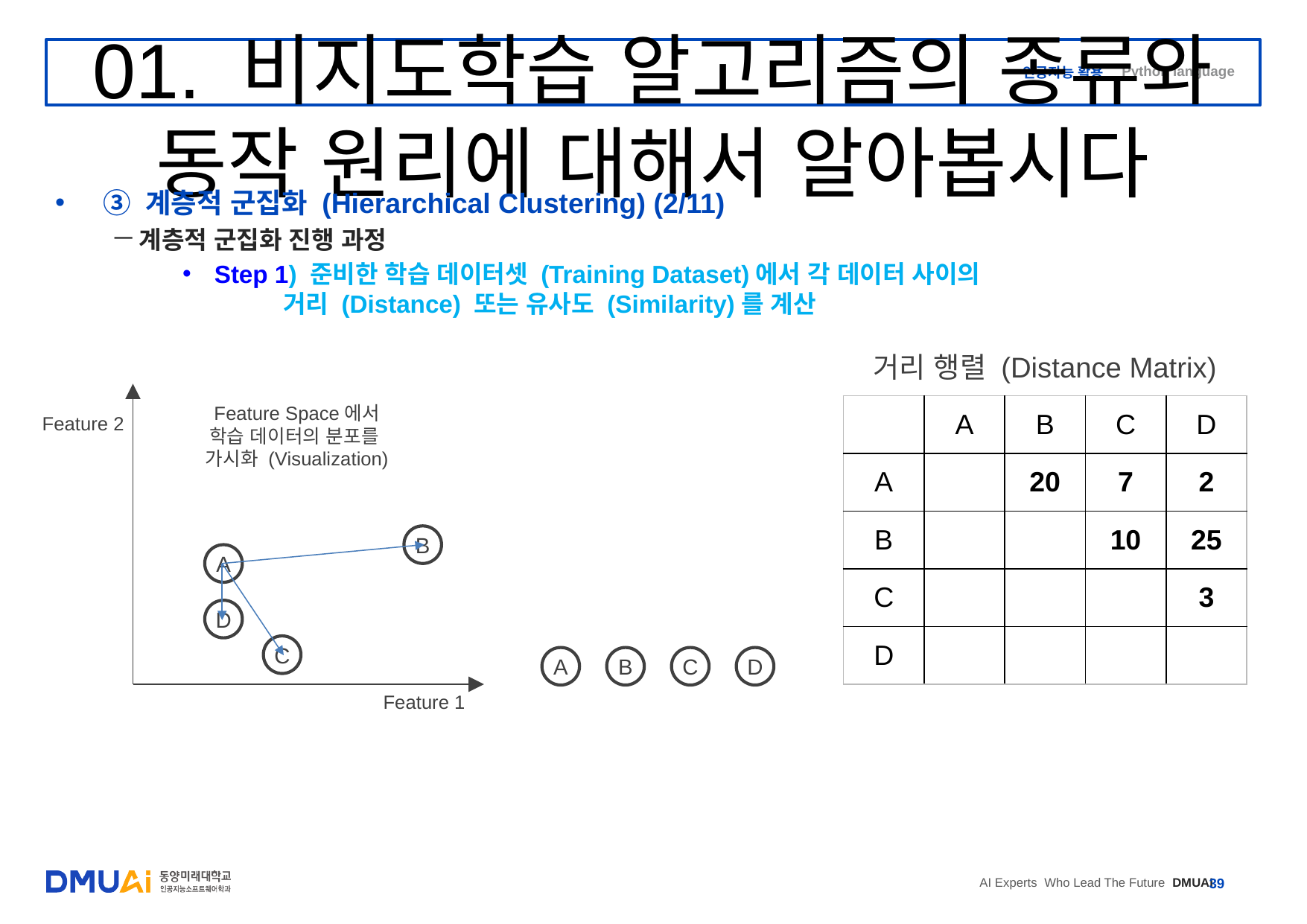

39
# 01. 비지도학습 알고리즘의 종류와 동작 원리에 대해서 알아봅시다
③ 계층적 군집화 (Hierarchical Clustering) (2/11)
계층적 군집화 진행 과정
Step 1) 준비한 학습 데이터셋 (Training Dataset)에서 각 데이터 사이의
          거리 (Distance) 또는 유사도 (Similarity)를 계산
거리 행렬 (Distance Matrix)
Feature Space에서
학습 데이터의 분포를
가시화 (Visualization)
|  | A | B | C | D |
| --- | --- | --- | --- | --- |
| A |  | 20 | 7 | 2 |
| B |  |  | 10 | 25 |
| C |  |  |  | 3 |
| D |  |  |  |  |
Feature 2
B
A
D
C
A
B
C
D
Feature 1